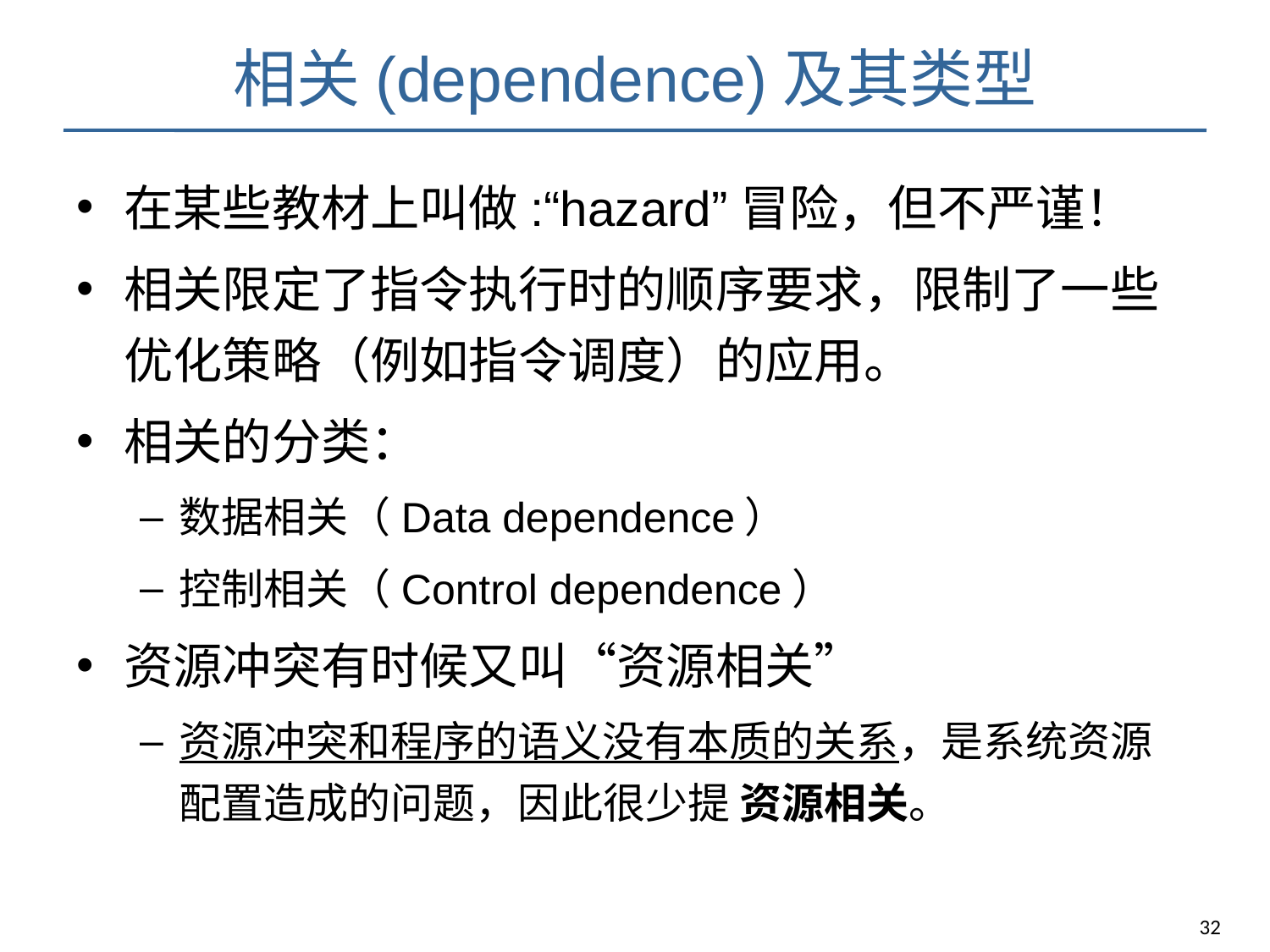

# 相关(dependence)及其类型
在某些教材上叫做:“hazard”冒险，但不严谨！
相关限定了指令执行时的顺序要求，限制了一些优化策略（例如指令调度）的应用。
相关的分类：
数据相关（Data dependence）
控制相关（Control dependence）
资源冲突有时候又叫“资源相关”
资源冲突和程序的语义没有本质的关系，是系统资源配置造成的问题，因此很少提 资源相关。
32